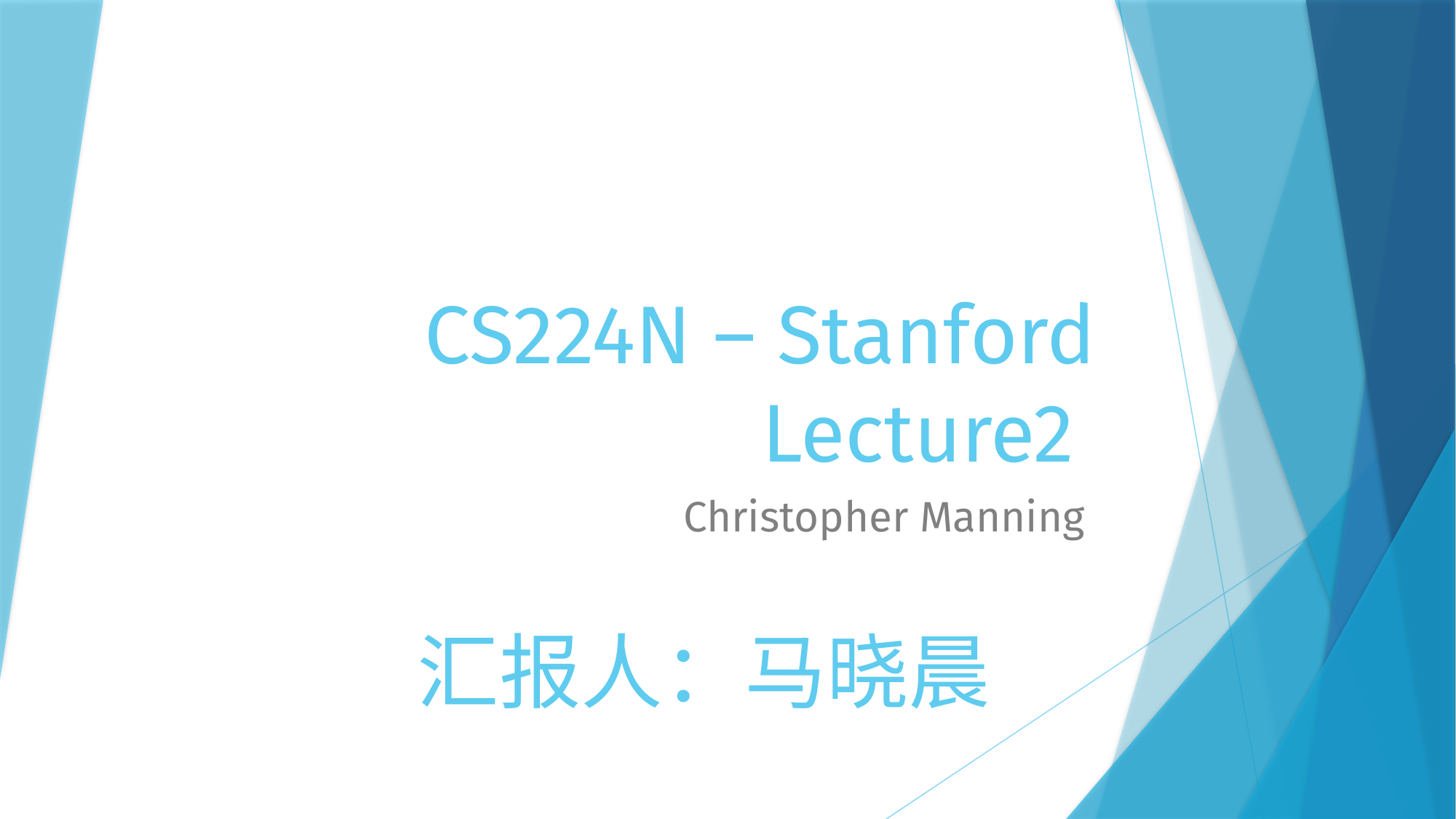

# CS224N – Stanford Lecture2
Christopher Manning
汇报人：马晓晨